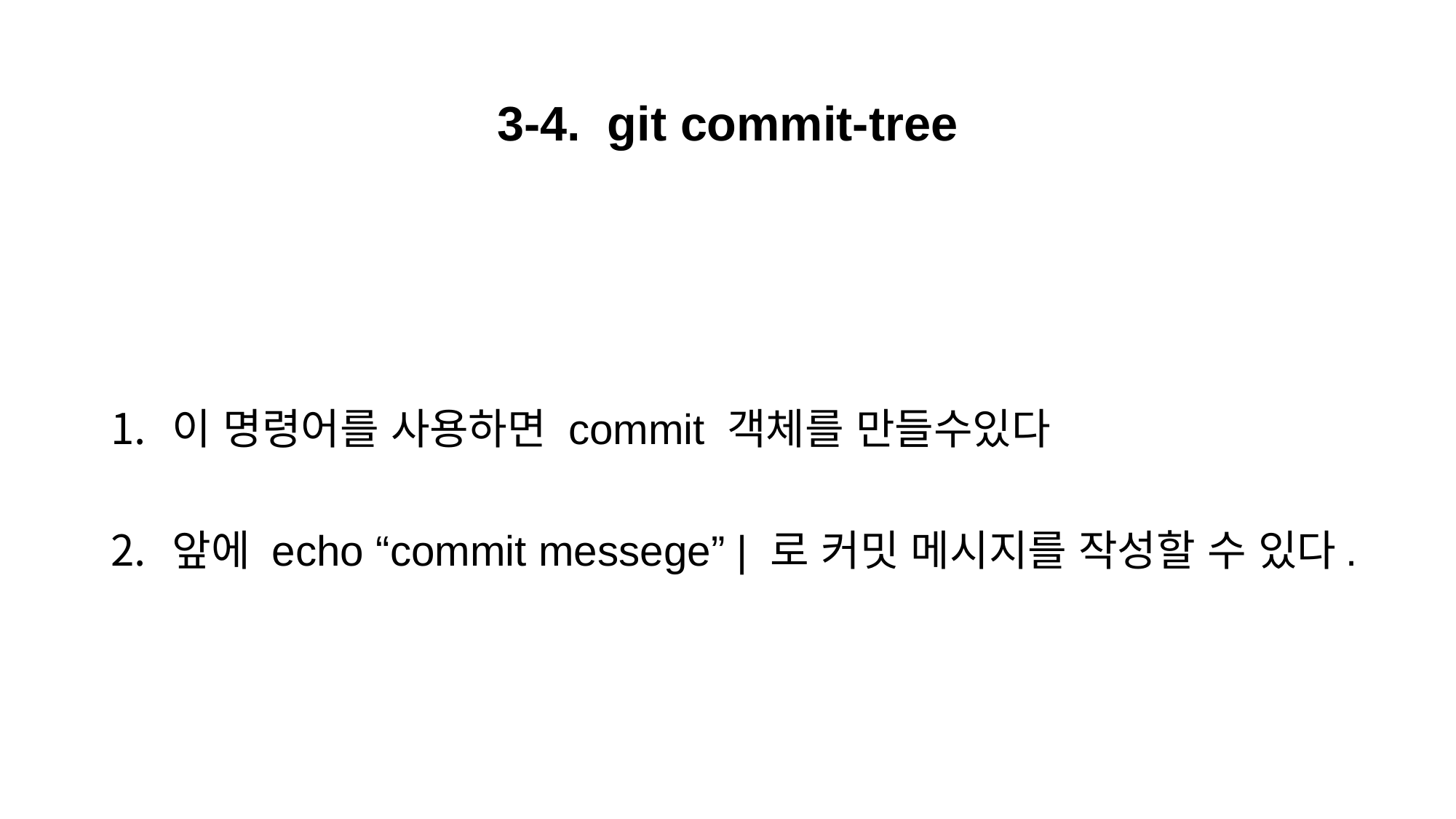

# 3-4.  git commit-tree
이 명령어를 사용하면 commit 객체를 만들수있다

앞에 echo “commit messege” | 로 커밋 메시지를 작성할 수 있다.